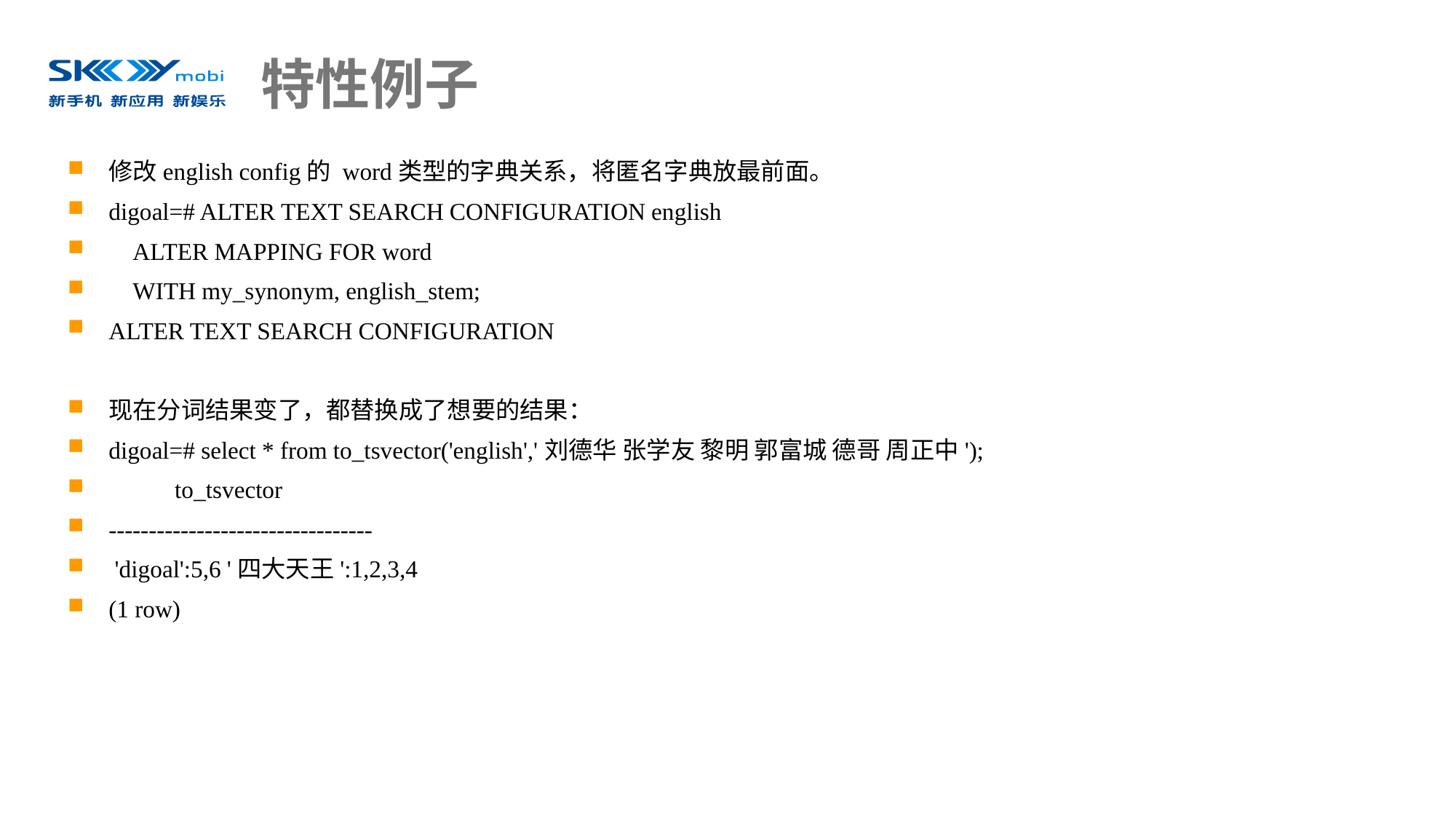

# 特性例子
修改english config的 word类型的字典关系，将匿名字典放最前面。
digoal=# ALTER TEXT SEARCH CONFIGURATION english
    ALTER MAPPING FOR word
    WITH my_synonym, english_stem;
ALTER TEXT SEARCH CONFIGURATION

现在分词结果变了，都替换成了想要的结果：
digoal=# select * from to_tsvector('english','刘德华 张学友 黎明 郭富城 德哥 周正中');
           to_tsvector
---------------------------------
 'digoal':5,6 '四大天王':1,2,3,4
(1 row)